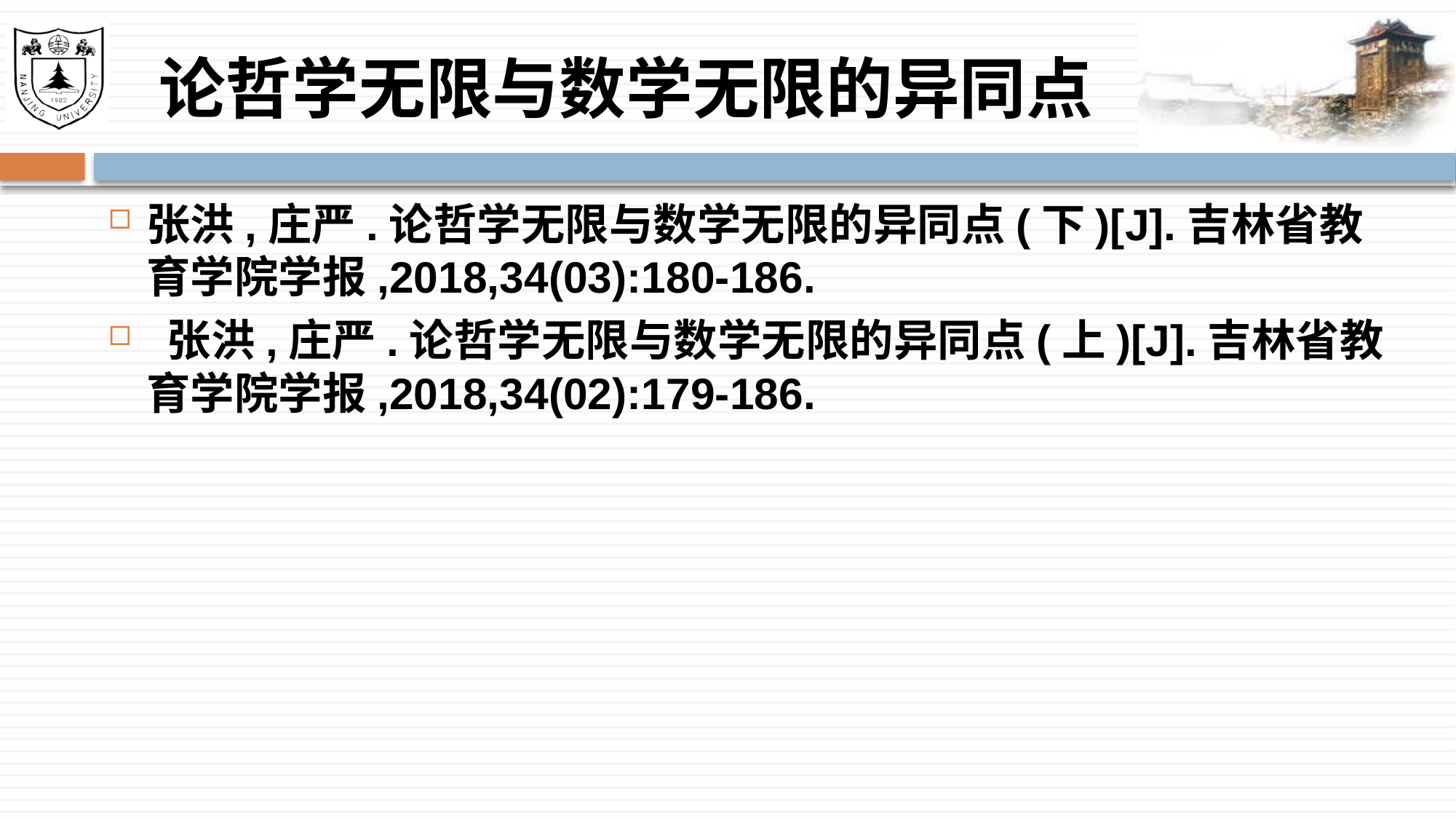

# 论哲学无限与数学无限的异同点
张洪,庄严.论哲学无限与数学无限的异同点(下)[J].吉林省教育学院学报,2018,34(03):180-186.
 张洪,庄严.论哲学无限与数学无限的异同点(上)[J].吉林省教育学院学报,2018,34(02):179-186.